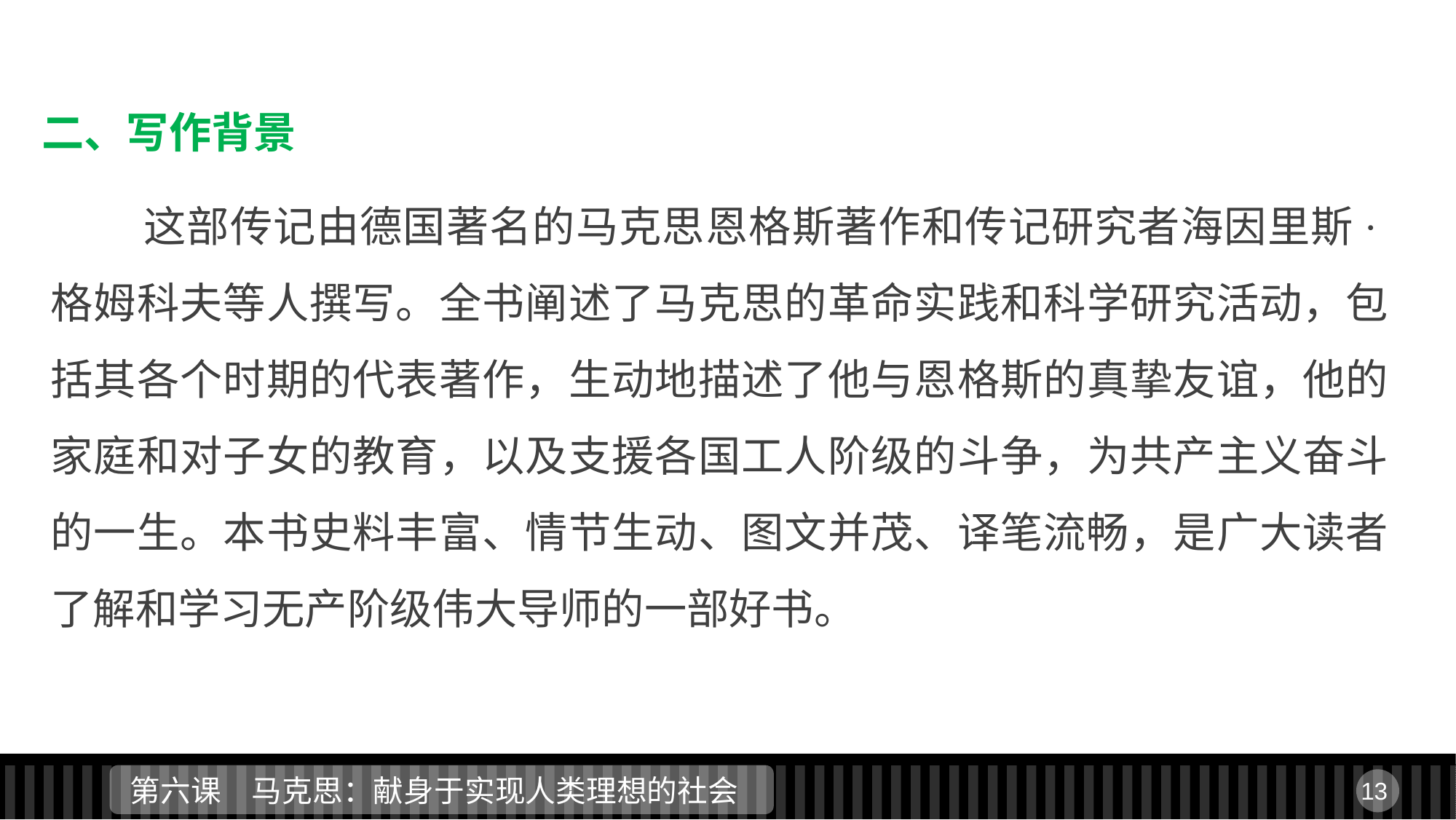

二、写作背景
        这部传记由德国著名的马克思恩格斯著作和传记研究者海因里斯·格姆科夫等人撰写。全书阐述了马克思的革命实践和科学研究活动，包括其各个时期的代表著作，生动地描述了他与恩格斯的真挚友谊，他的家庭和对子女的教育，以及支援各国工人阶级的斗争，为共产主义奋斗的一生。本书史料丰富、情节生动、图文并茂、译笔流畅，是广大读者了解和学习无产阶级伟大导师的一部好书。